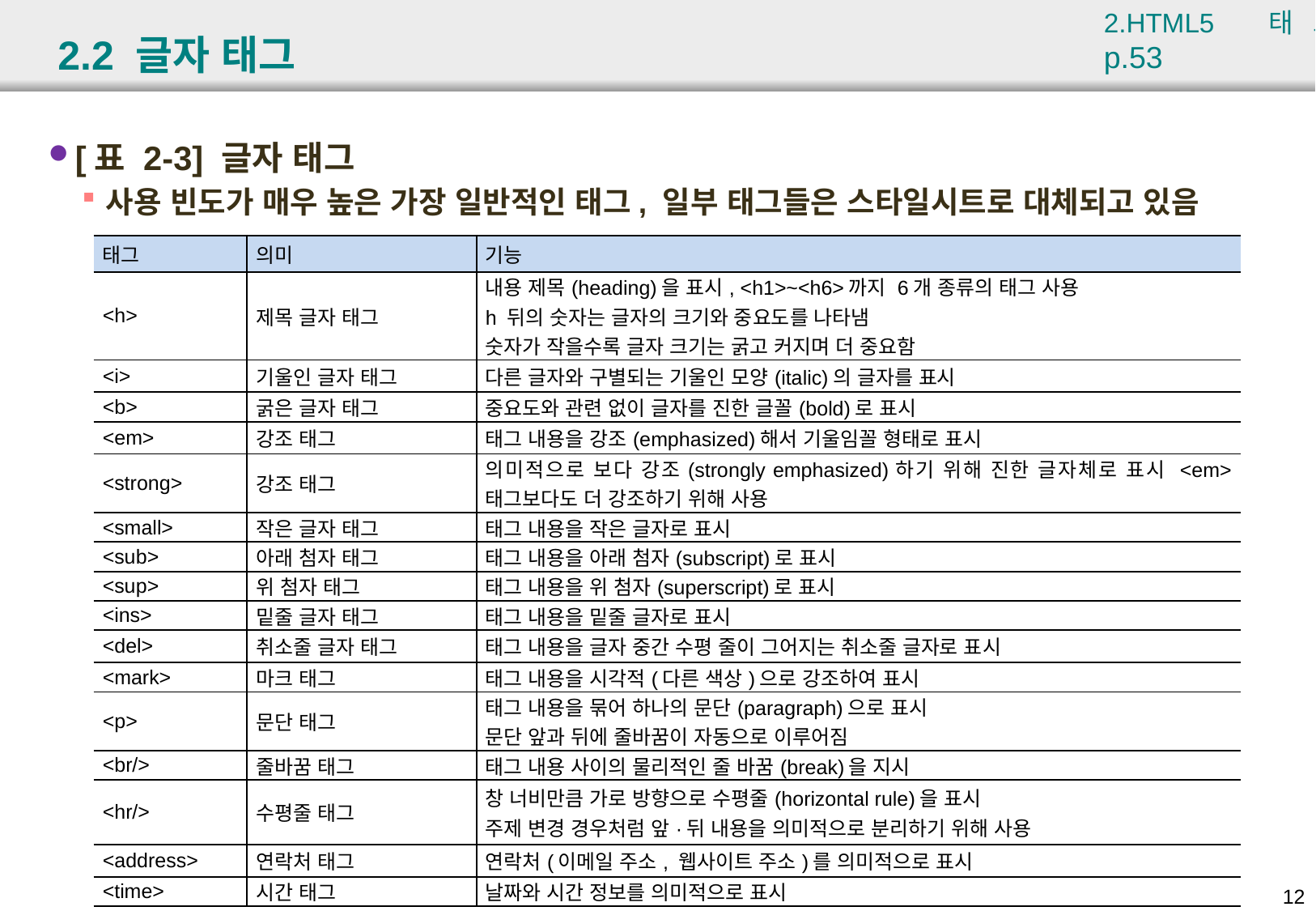

2.HTML5 태그 p.53
# 2.2 글자 태그
[표 2-3] 글자 태그
사용 빈도가 매우 높은 가장 일반적인 태그, 일부 태그들은 스타일시트로 대체되고 있음
| 태그 | 의미 | 기능 |
| --- | --- | --- |
| <h> | 제목 글자 태그 | 내용 제목(heading)을 표시, <h1>~<h6>까지 6개 종류의 태그 사용 h 뒤의 숫자는 글자의 크기와 중요도를 나타냄 숫자가 작을수록 글자 크기는 굵고 커지며 더 중요함 |
| <i> | 기울인 글자 태그 | 다른 글자와 구별되는 기울인 모양(italic)의 글자를 표시 |
| <b> | 굵은 글자 태그 | 중요도와 관련 없이 글자를 진한 글꼴(bold)로 표시 |
| <em> | 강조 태그 | 태그 내용을 강조(emphasized)해서 기울임꼴 형태로 표시 |
| <strong> | 강조 태그 | 의미적으로 보다 강조(strongly emphasized)하기 위해 진한 글자체로 표시 <em> 태그보다도 더 강조하기 위해 사용 |
| <small> | 작은 글자 태그 | 태그 내용을 작은 글자로 표시 |
| <sub> | 아래 첨자 태그 | 태그 내용을 아래 첨자(subscript)로 표시 |
| <sup> | 위 첨자 태그 | 태그 내용을 위 첨자(superscript)로 표시 |
| <ins> | 밑줄 글자 태그 | 태그 내용을 밑줄 글자로 표시 |
| <del> | 취소줄 글자 태그 | 태그 내용을 글자 중간 수평 줄이 그어지는 취소줄 글자로 표시 |
| <mark> | 마크 태그 | 태그 내용을 시각적(다른 색상)으로 강조하여 표시 |
| <p> | 문단 태그 | 태그 내용을 묶어 하나의 문단(paragraph)으로 표시 문단 앞과 뒤에 줄바꿈이 자동으로 이루어짐 |
| <br/> | 줄바꿈 태그 | 태그 내용 사이의 물리적인 줄 바꿈(break)을 지시 |
| <hr/> | 수평줄 태그 | 창 너비만큼 가로 방향으로 수평줄(horizontal rule)을 표시 주제 변경 경우처럼 앞·뒤 내용을 의미적으로 분리하기 위해 사용 |
| <address> | 연락처 태그 | 연락처(이메일 주소, 웹사이트 주소)를 의미적으로 표시 |
| <time> | 시간 태그 | 날짜와 시간 정보를 의미적으로 표시 |